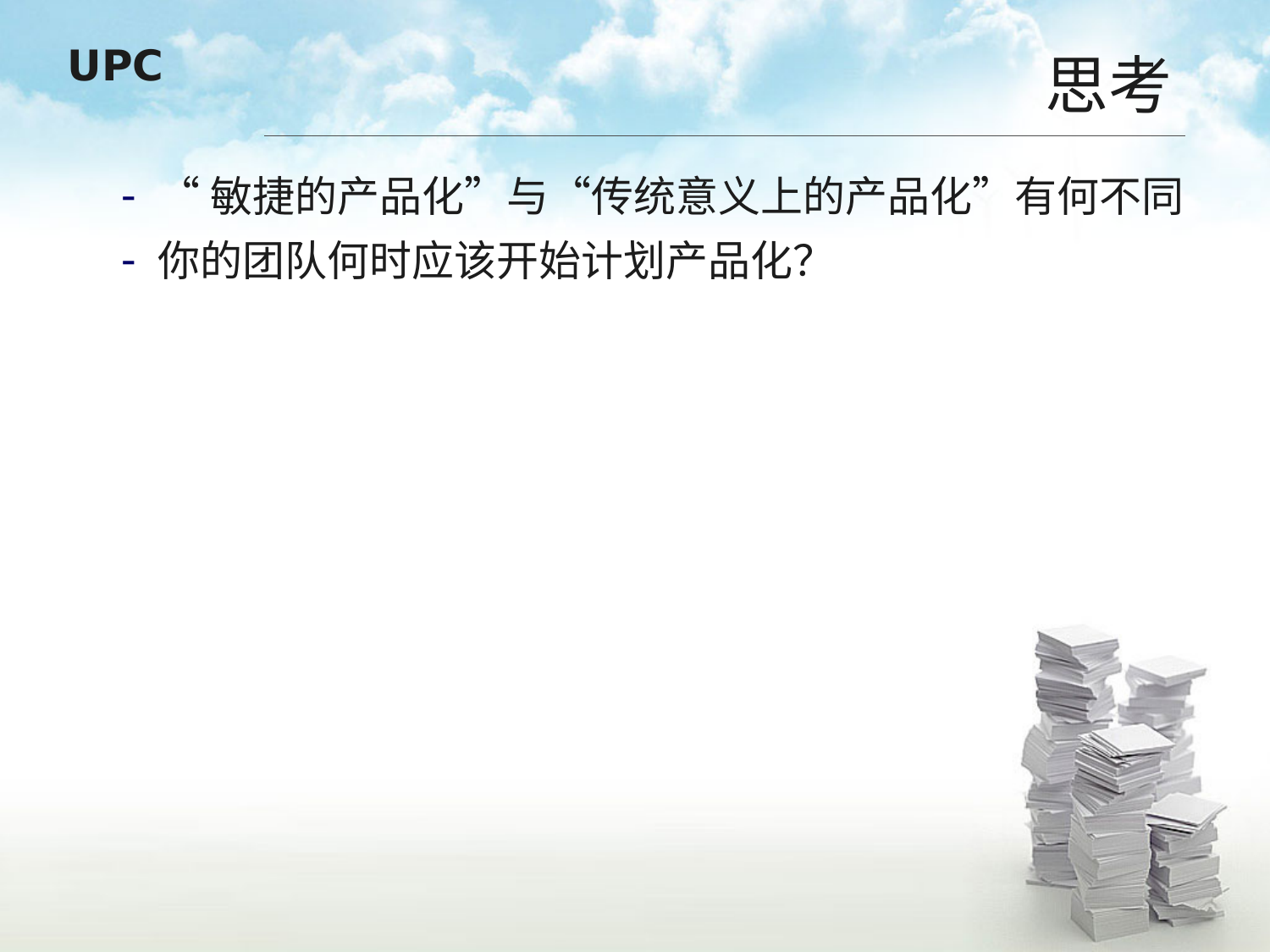

# 思考
“敏捷的产品化”与“传统意义上的产品化”有何不同
你的团队何时应该开始计划产品化？